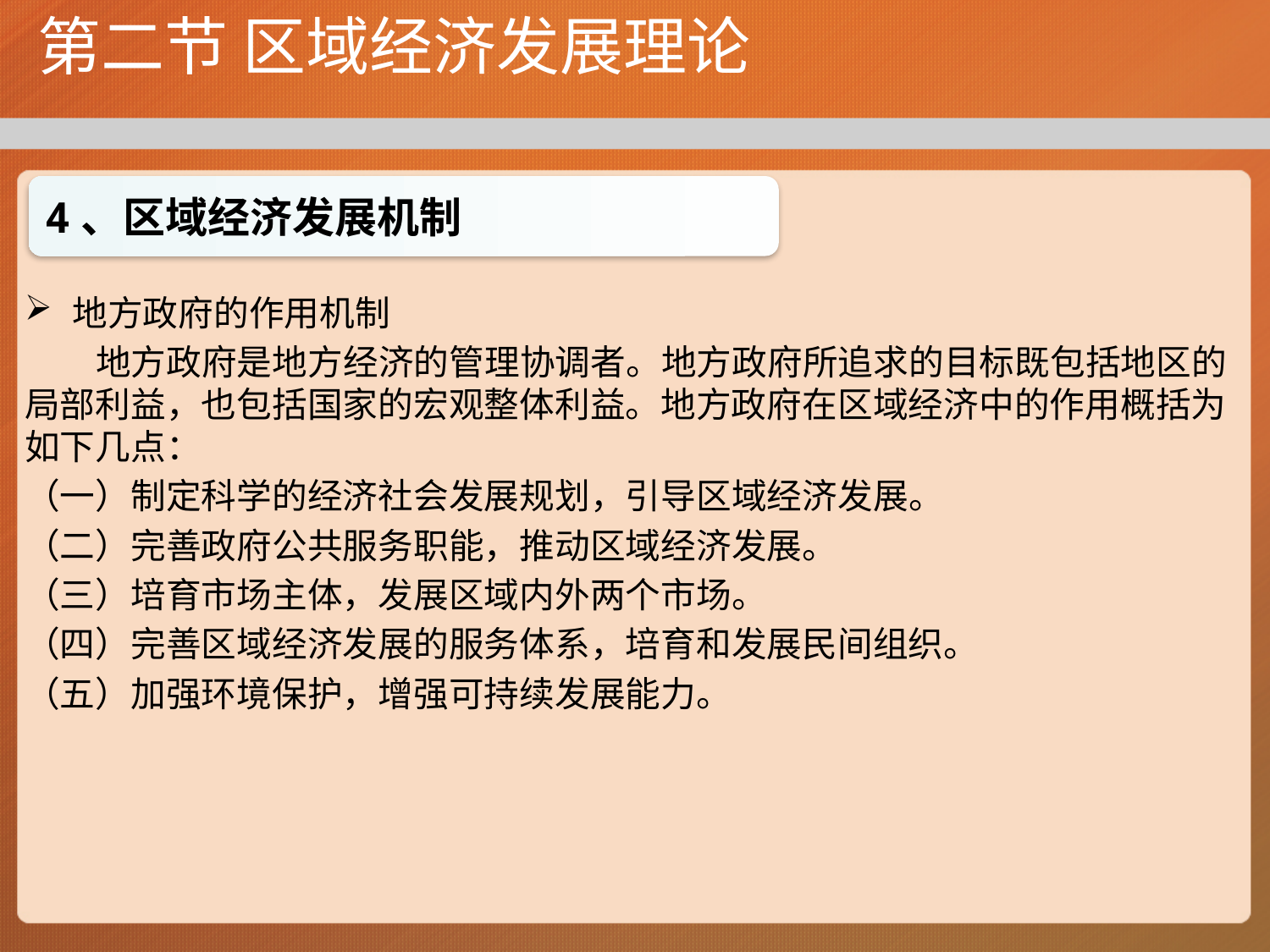

# 第二节 区域经济发展理论

地方政府的作用机制
        地方政府是地方经济的管理协调者。地方政府所追求的目标既包括地区的局部利益，也包括国家的宏观整体利益。地方政府在区域经济中的作用概括为如下几点：
（一）制定科学的经济社会发展规划，引导区域经济发展。
（二）完善政府公共服务职能，推动区域经济发展。
（三）培育市场主体，发展区域内外两个市场。
（四）完善区域经济发展的服务体系，培育和发展民间组织。
（五）加强环境保护，增强可持续发展能力。

4、区域经济发展机制